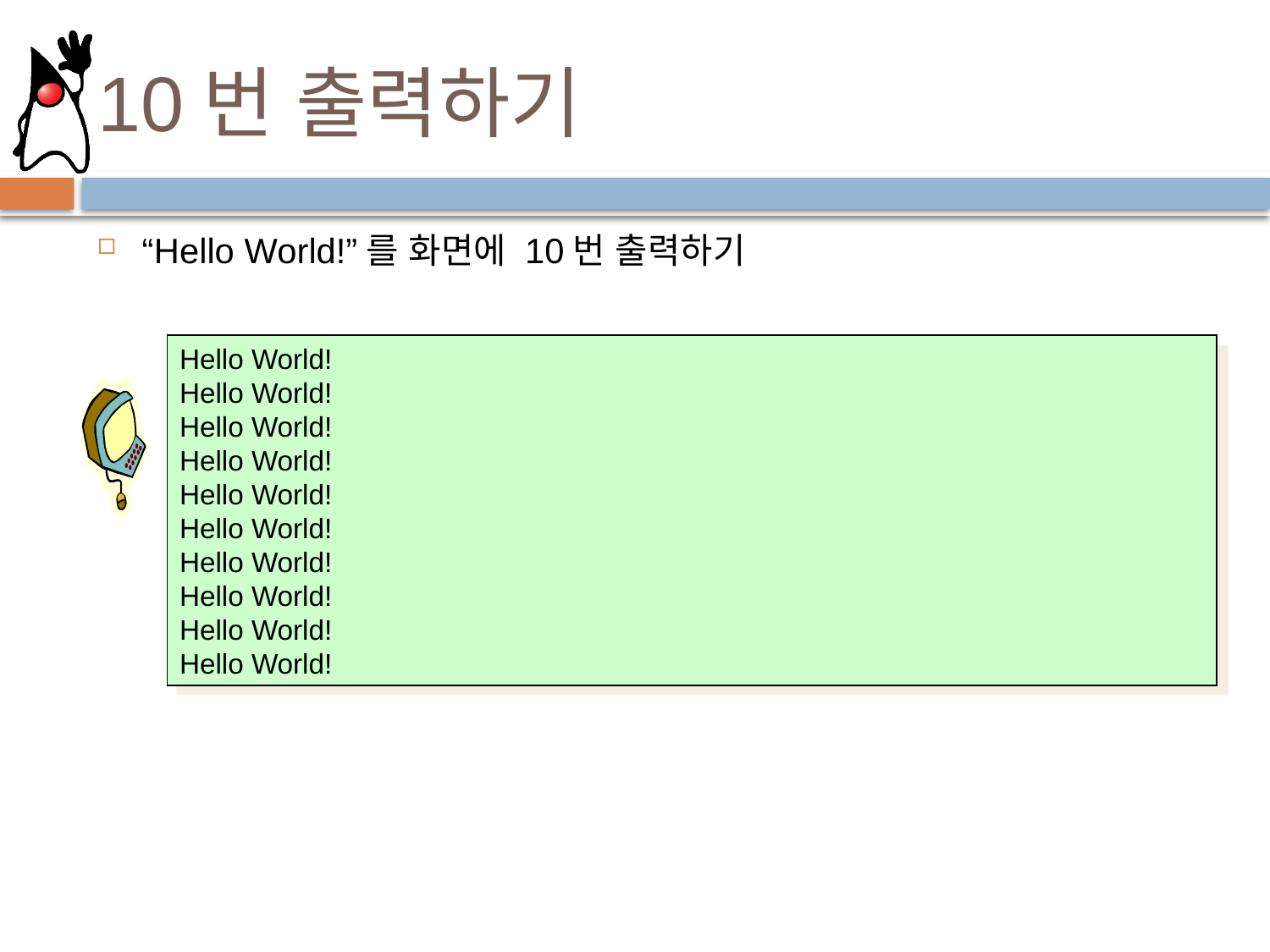

# 10번 출력하기
“Hello World!”를 화면에 10번 출력하기
Hello World!
Hello World!
Hello World!
Hello World!
Hello World!
Hello World!
Hello World!
Hello World!
Hello World!
Hello World!